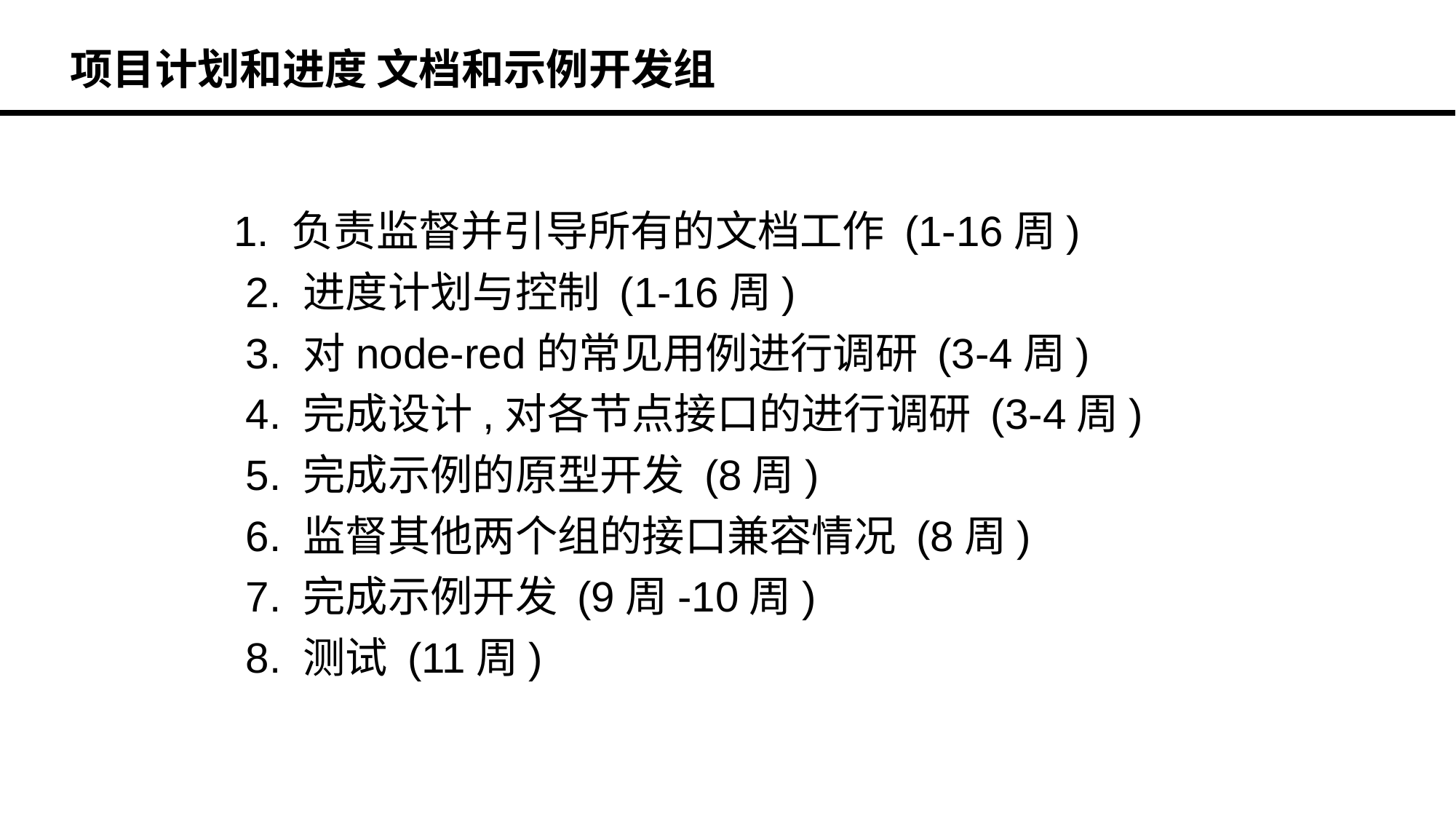

项目计划和进度 文档和示例开发组
 1. 负责监督并引导所有的文档工作 (1-16周)
  2. 进度计划与控制 (1-16周)
  3. 对node-red的常见用例进行调研 (3-4周)
  4. 完成设计,对各节点接口的进行调研 (3-4周)
  5. 完成示例的原型开发 (8周)
  6. 监督其他两个组的接口兼容情况 (8周)
  7. 完成示例开发 (9周-10周)
  8. 测试 (11周)